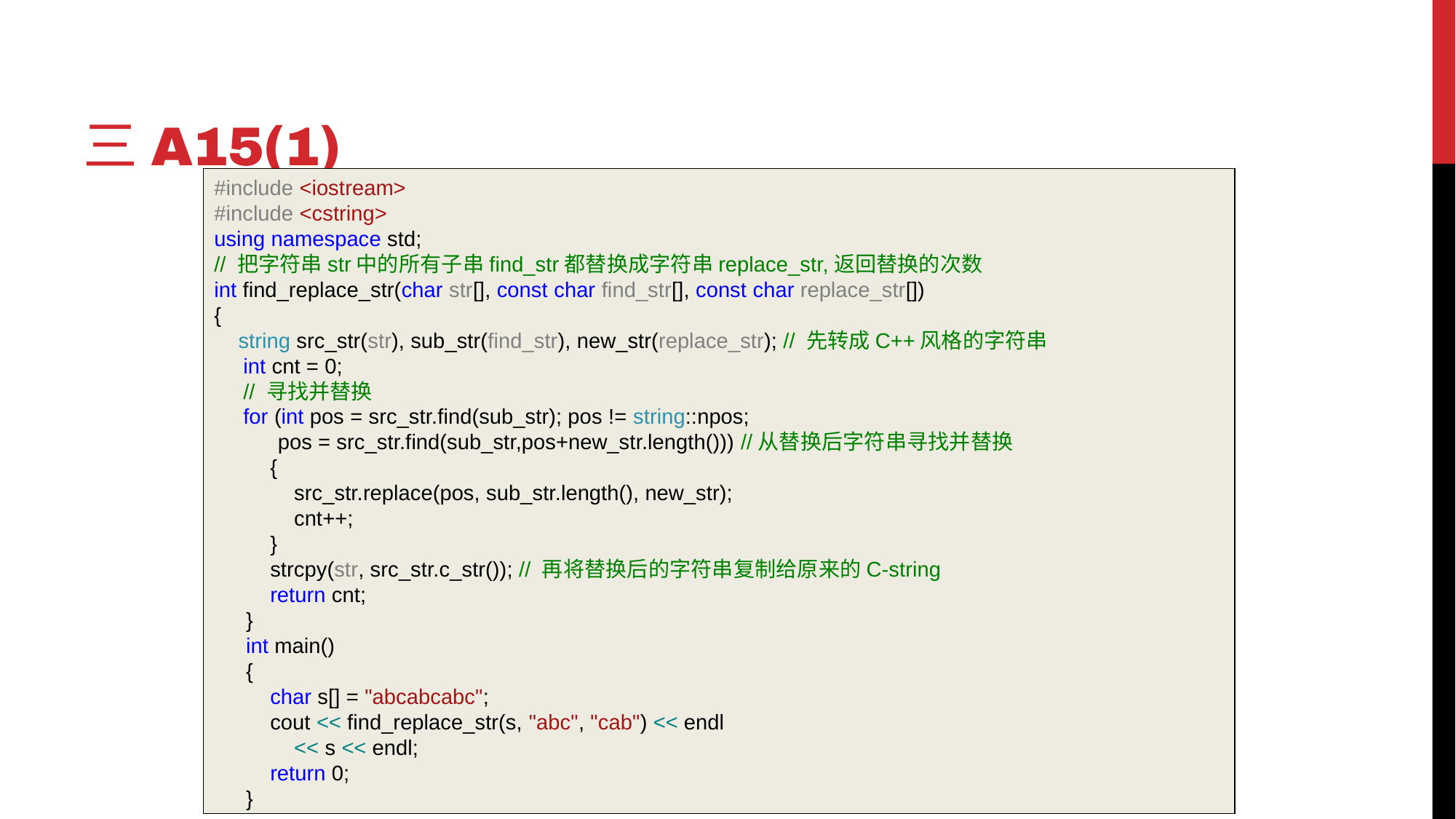

# 三a15(1)
#include <iostream>
#include <cstring>
using namespace std;
// 把字符串str中的所有子串find_str都替换成字符串replace_str,返回替换的次数
int find_replace_str(char str[], const char find_str[], const char replace_str[])
{
    string src_str(str), sub_str(find_str), new_str(replace_str); // 先转成C++风格的字符串
int cnt = 0;
// 寻找并替换
for (int pos = src_str.find(sub_str); pos != string::npos;
pos = src_str.find(sub_str,pos+new_str.length())) //从替换后字符串寻找并替换
    {
        src_str.replace(pos, sub_str.length(), new_str);
        cnt++;
    }
    strcpy(str, src_str.c_str()); // 再将替换后的字符串复制给原来的C-string
    return cnt;
}
int main()
{
    char s[] = "abcabcabc";
    cout << find_replace_str(s, "abc", "cab") << endl
        << s << endl;
    return 0;
}